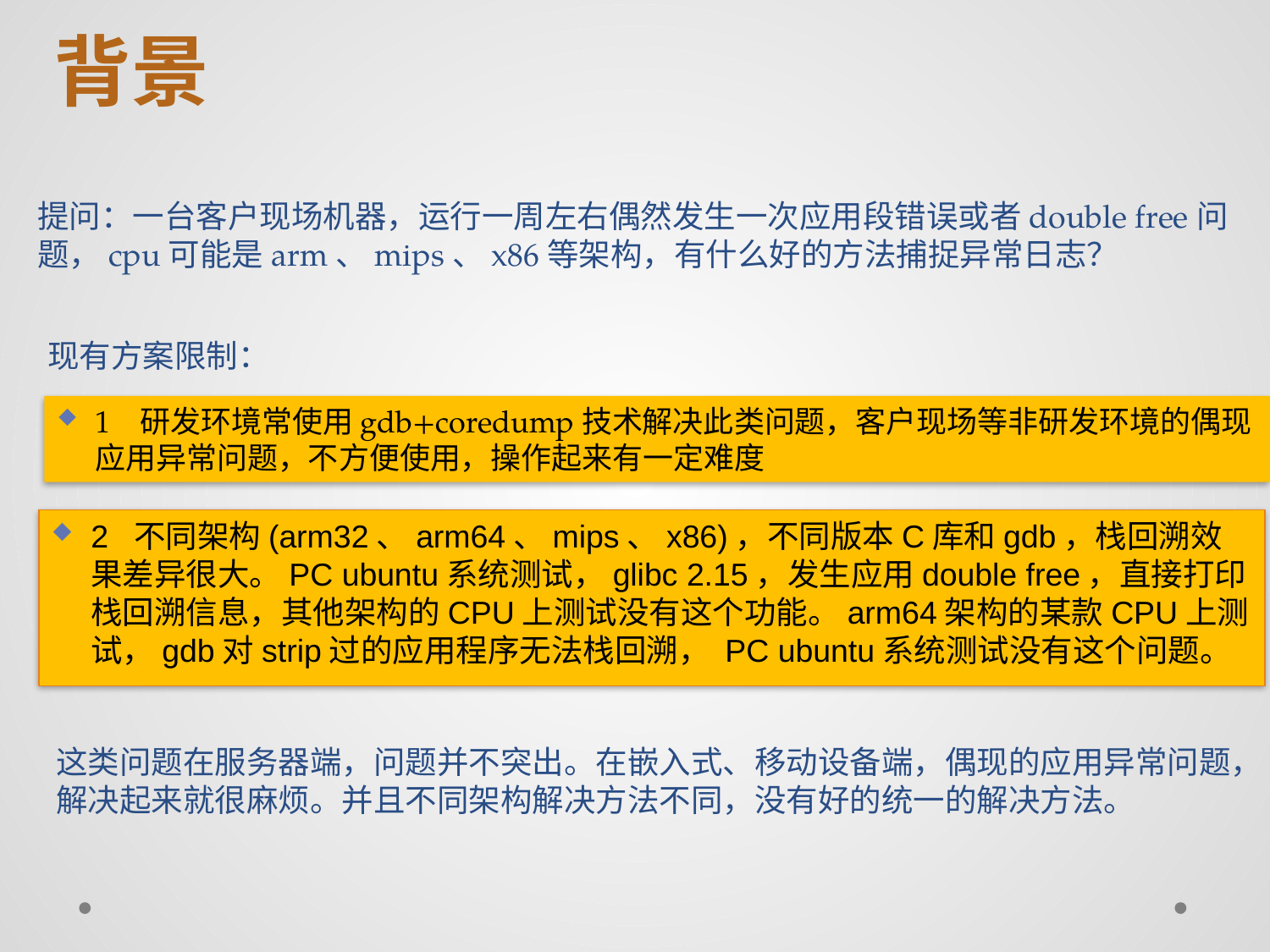

背景
提问：一台客户现场机器，运行一周左右偶然发生一次应用段错误或者double free问题，cpu可能是arm、mips、x86等架构，有什么好的方法捕捉异常日志？
现有方案限制：
1   研发环境常使用gdb+coredump技术解决此类问题，客户现场等非研发环境的偶现应用异常问题，不方便使用，操作起来有一定难度
2  不同架构(arm32、arm64、mips、x86)，不同版本C库和gdb，栈回溯效果差异很大。PC ubuntu系统测试，glibc 2.15，发生应用double free，直接打印栈回溯信息，其他架构的CPU上测试没有这个功能。arm64架构的某款CPU上测试，gdb对strip过的应用程序无法栈回溯， PC ubuntu系统测试没有这个问题。
这类问题在服务器端，问题并不突出。在嵌入式、移动设备端，偶现的应用异常问题，解决起来就很麻烦。并且不同架构解决方法不同，没有好的统一的解决方法。